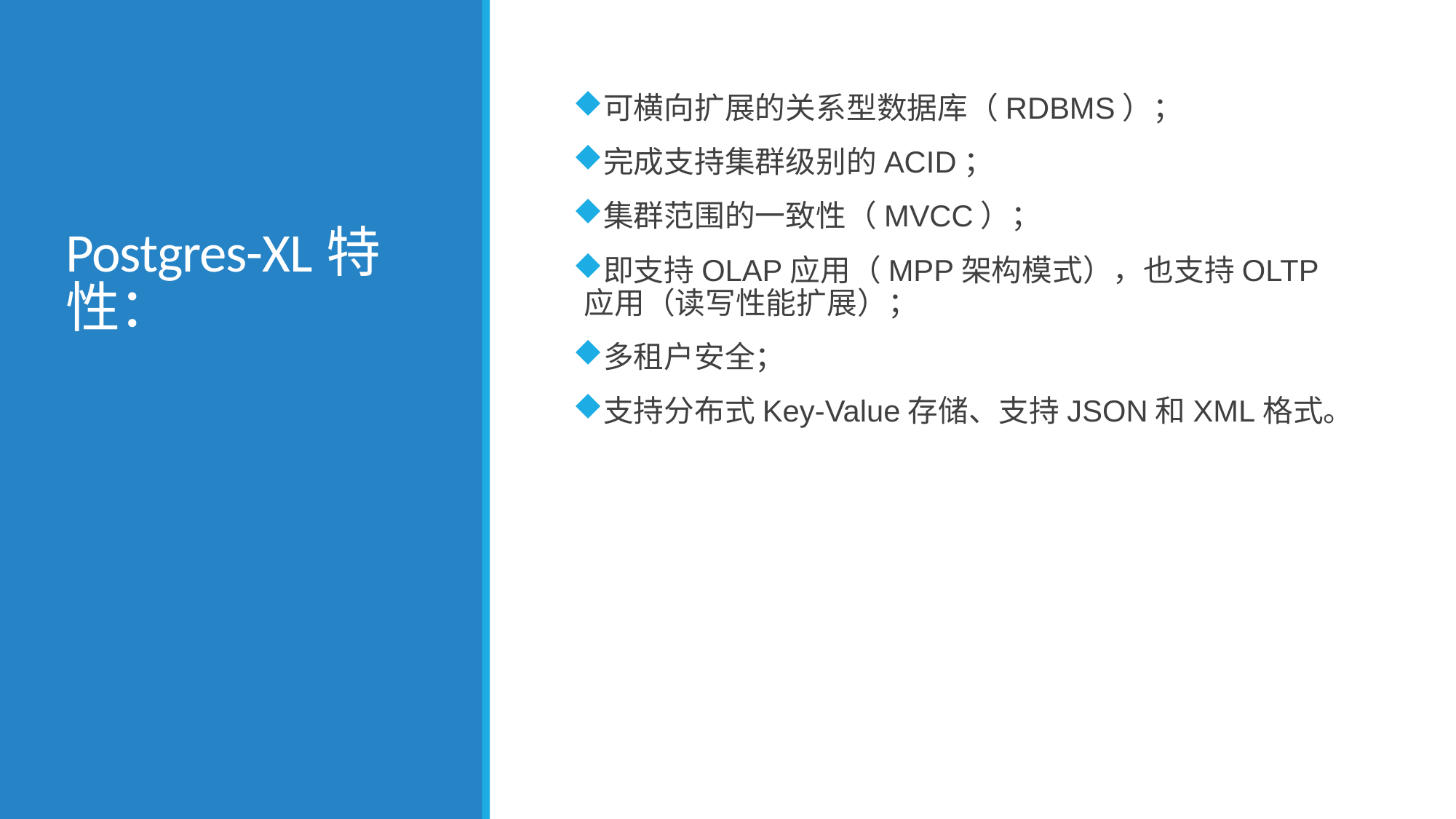

# Postgres-XL特性：
可横向扩展的关系型数据库（RDBMS）；
完成支持集群级别的ACID；
集群范围的一致性（MVCC）；
即支持OLAP应用（MPP架构模式），也支持OLTP应用（读写性能扩展）；
多租户安全；
支持分布式Key-Value存储、支持JSON和XML格式。